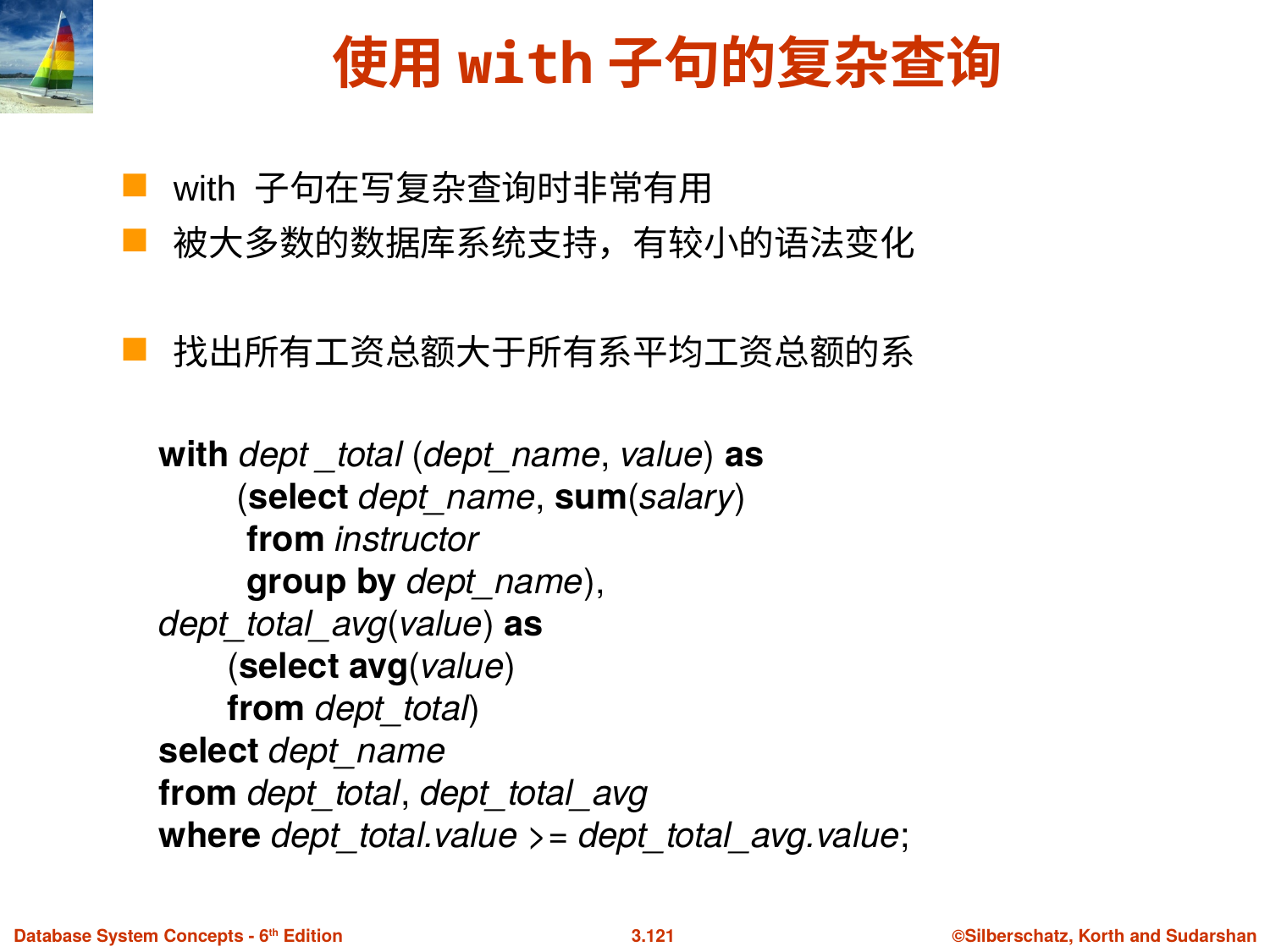

# 使用with子句的复杂查询
with 子句在写复杂查询时非常有用
被大多数的数据库系统支持，有较小的语法变化

找出所有工资总额大于所有系平均工资总额的系
with dept _total (dept_name, value) as
        (select dept_name, sum(salary)
         from instructor
         group by dept_name),
dept_total_avg(value) as
       (select avg(value)
       from dept_total)
select dept_name
from dept_total, dept_total_avg
where dept_total.value >= dept_total_avg.value;